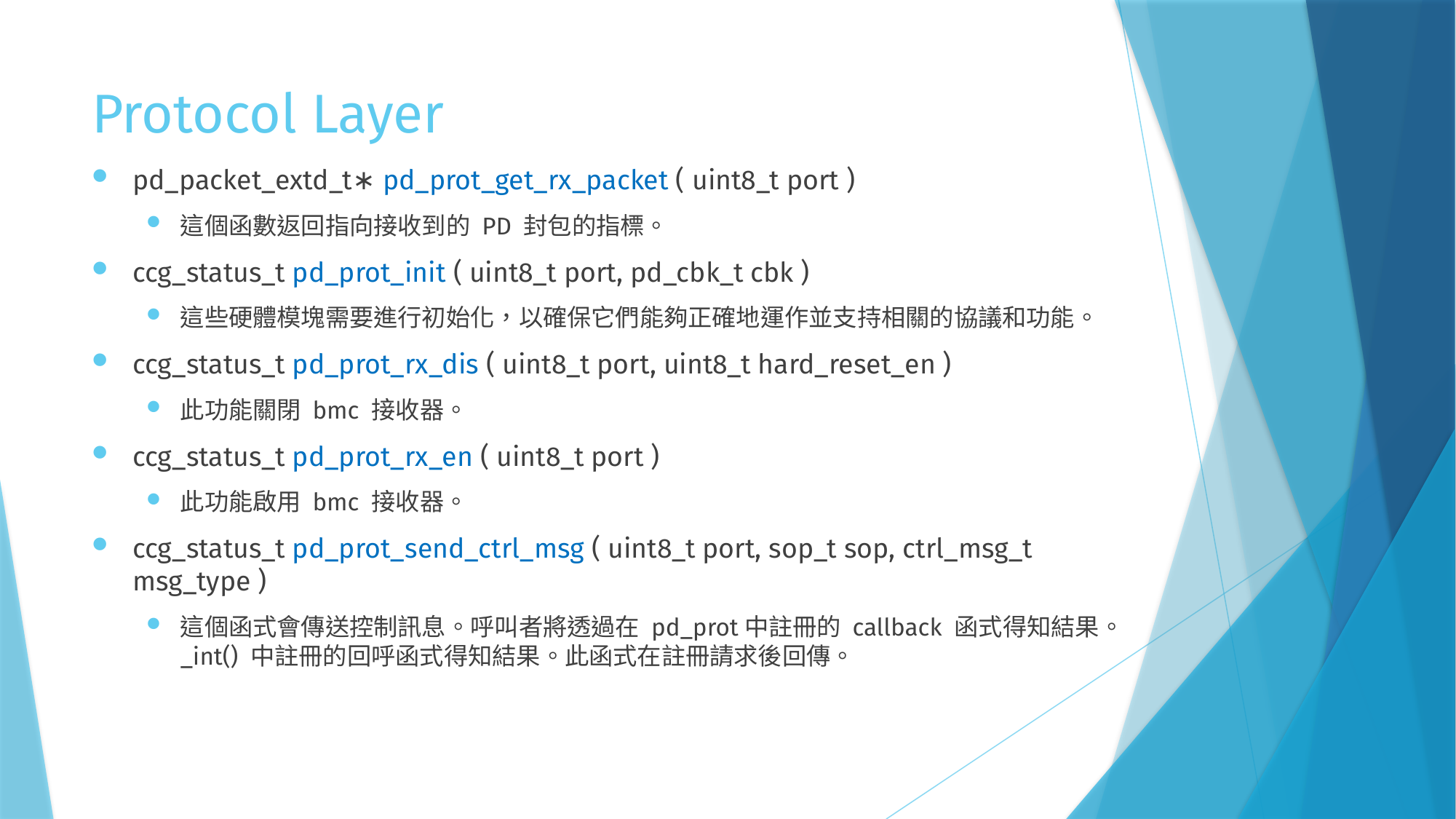

# Protocol Layer
pd_packet_extd_t∗ pd_prot_get_rx_packet ( uint8_t port )
這個函數返回指向接收到的 PD 封包的指標。
ccg_status_t pd_prot_init ( uint8_t port, pd_cbk_t cbk )
這些硬體模塊需要進行初始化，以確保它們能夠正確地運作並支持相關的協議和功能。
ccg_status_t pd_prot_rx_dis ( uint8_t port, uint8_t hard_reset_en )
此功能關閉 bmc 接收器。
ccg_status_t pd_prot_rx_en ( uint8_t port )
此功能啟用 bmc 接收器。
ccg_status_t pd_prot_send_ctrl_msg ( uint8_t port, sop_t sop, ctrl_msg_t msg_type )
這個函式會傳送控制訊息。呼叫者將透過在 pd_prot中註冊的 callback 函式得知結果。_int() 中註冊的回呼函式得知結果。此函式在註冊請求後回傳。